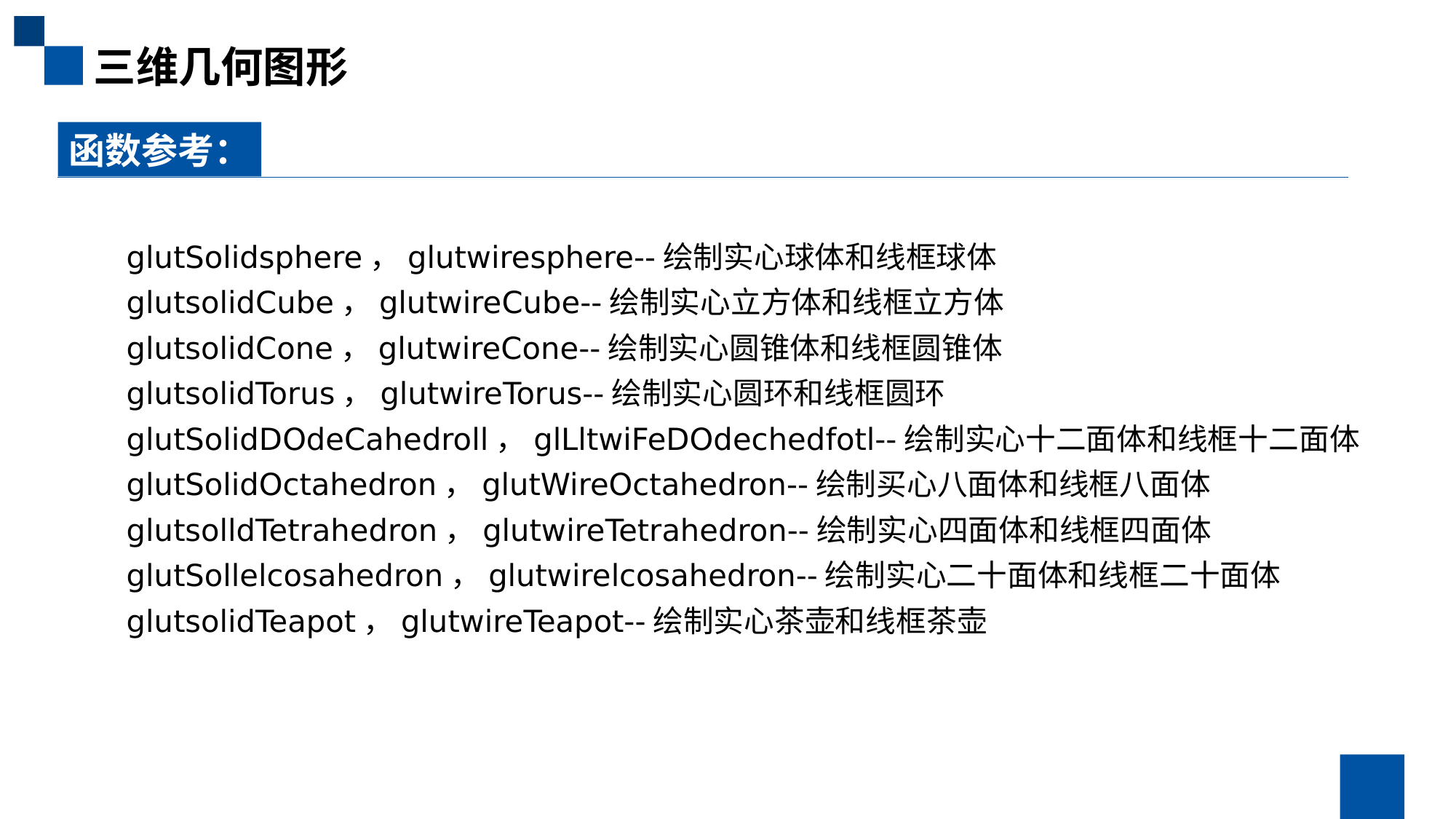

三维几何图形
函数参考：
      glutSolidsphere，glutwiresphere--绘制实心球体和线框球体
      glutsolidCube，glutwireCube--绘制实心立方体和线框立方体
      glutsolidCone，glutwireCone--绘制实心圆锥体和线框圆锥体
      glutsolidTorus，glutwireTorus--绘制实心圆环和线框圆环
      glutSolidDOdeCahedroll，glLltwiFeDOdechedfotl--绘制实心十二面体和线框十二面体
      glutSolidOctahedron，glutWireOctahedron--绘制买心八面体和线框八面体
      glutsolldTetrahedron，glutwireTetrahedron--绘制实心四面体和线框四面体
      glutSollelcosahedron，glutwirelcosahedron--绘制实心二十面体和线框二十面体
      glutsolidTeapot，glutwireTeapot--绘制实心茶壶和线框茶壶
11
11